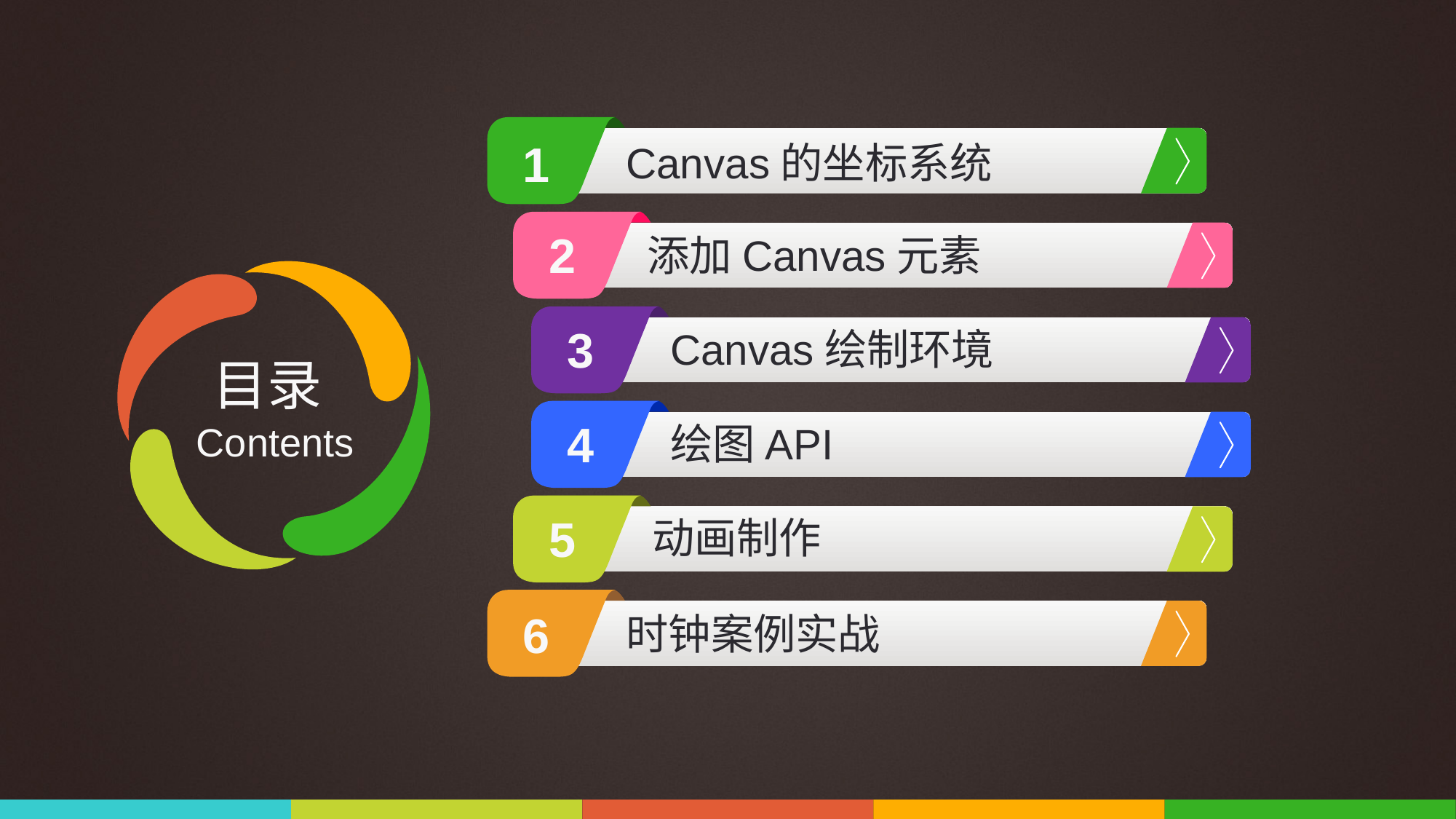

1
Canvas的坐标系统

2

添加Canvas元素

3
Canvas绘制环境

目录

4
绘图API
Contents

5
动画制作

6

时钟案例实战